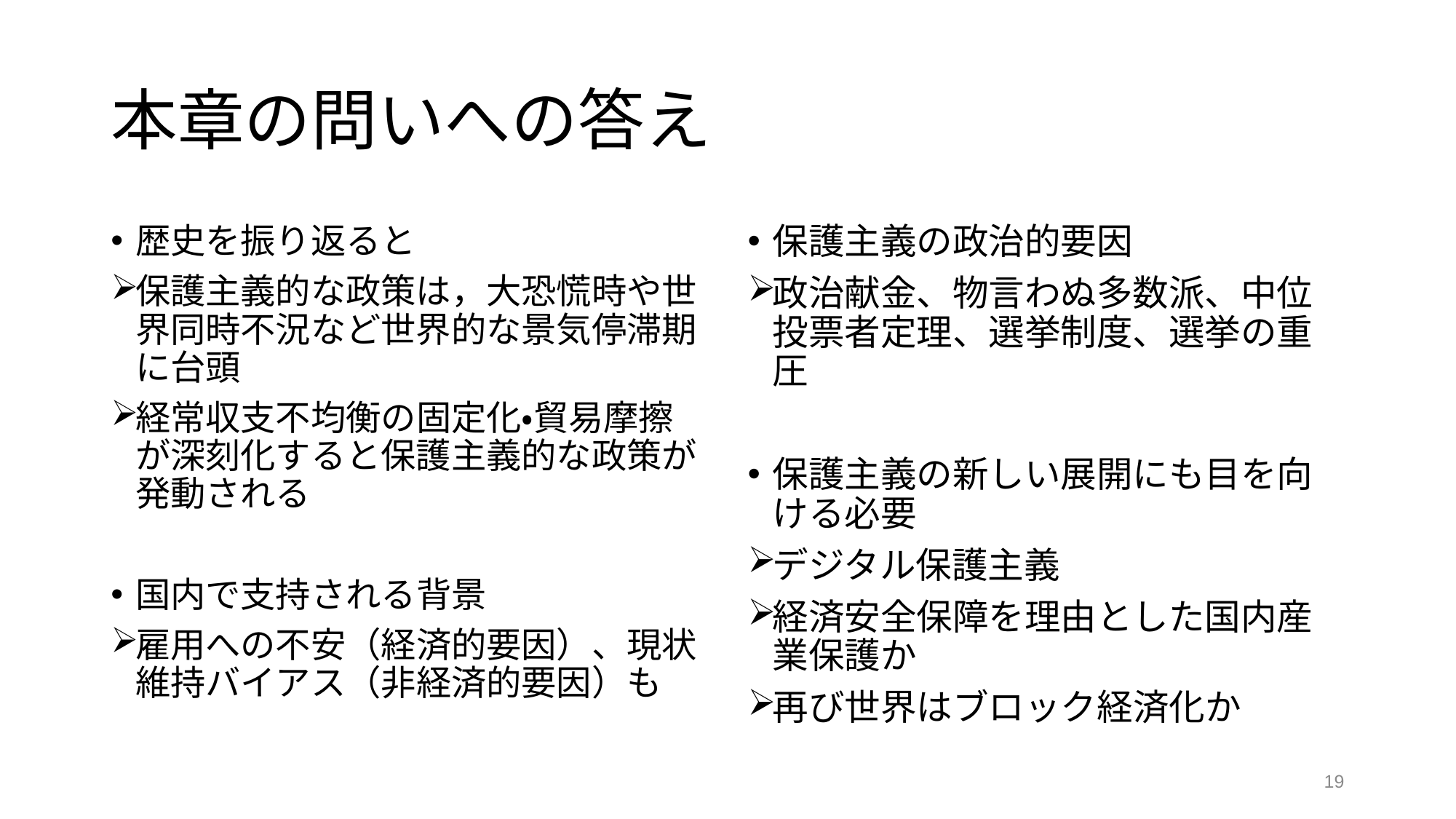

# 本章の問いへの答え
歴史を振り返ると
保護主義的な政策は，大恐慌時や世界同時不況など世界的な景気停滞期に台頭
経常収支不均衡の固定化・貿易摩擦が深刻化すると保護主義的な政策が発動される

国内で支持される背景
雇用への不安（経済的要因）、現状維持バイアス（非経済的要因）も
保護主義の政治的要因
政治献金、物言わぬ多数派、中位投票者定理、選挙制度、選挙の重圧

保護主義の新しい展開にも目を向ける必要
デジタル保護主義
経済安全保障を理由とした国内産業保護か
再び世界はブロック経済化か

19